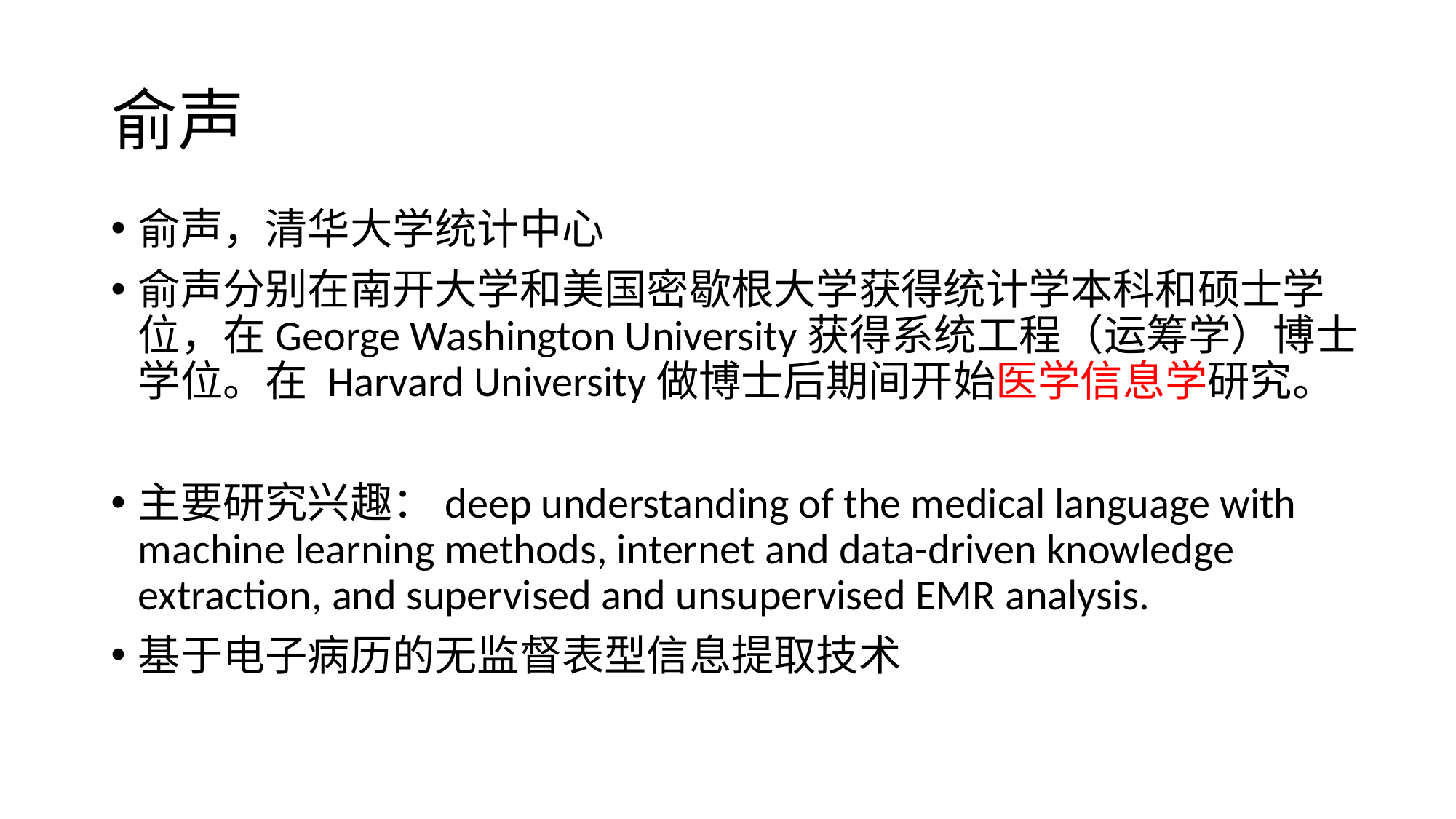

# 俞声
俞声，清华大学统计中心
俞声分别在南开大学和美国密歇根大学获得统计学本科和硕士学位，在George Washington University获得系统工程（运筹学）博士学位。在 Harvard University做博士后期间开始医学信息学研究。

主要研究兴趣：deep understanding of the medical language with machine learning methods, internet and data-driven knowledge extraction, and supervised and unsupervised EMR analysis.
基于电子病历的无监督表型信息提取技术